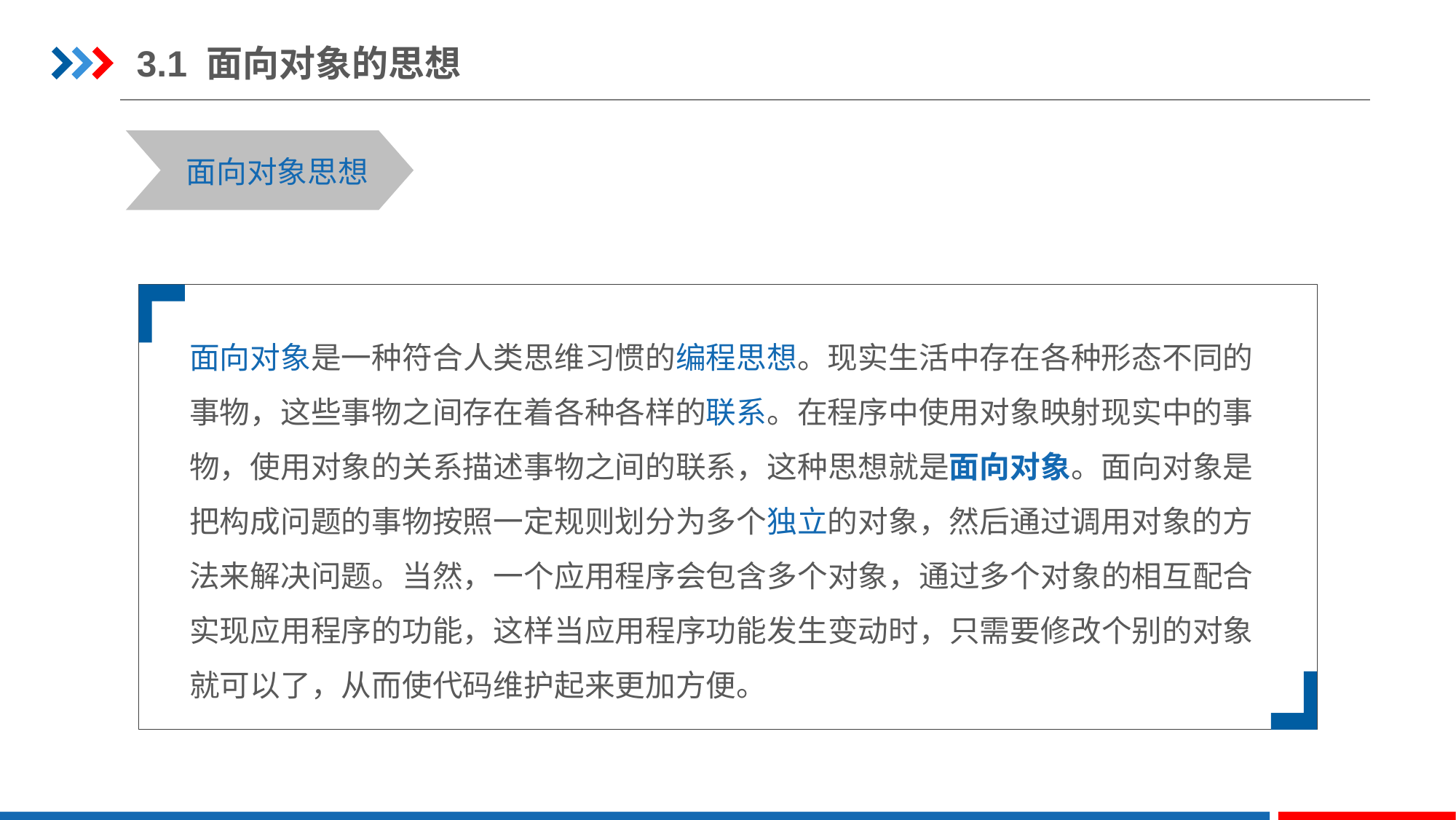

3.1 面向对象的思想

面向对象思想

面向对象是一种符合人类思维习惯的编程思想。现实生活中存在各种形态不同的事物，这些事物之间存在着各种各样的联系。在程序中使用对象映射现实中的事物，使用对象的关系描述事物之间的联系，这种思想就是面向对象。面向对象是把构成问题的事物按照一定规则划分为多个独立的对象，然后通过调用对象的方法来解决问题。当然，一个应用程序会包含多个对象，通过多个对象的相互配合实现应用程序的功能，这样当应用程序功能发生变动时，只需要修改个别的对象就可以了，从而使代码维护起来更加方便。